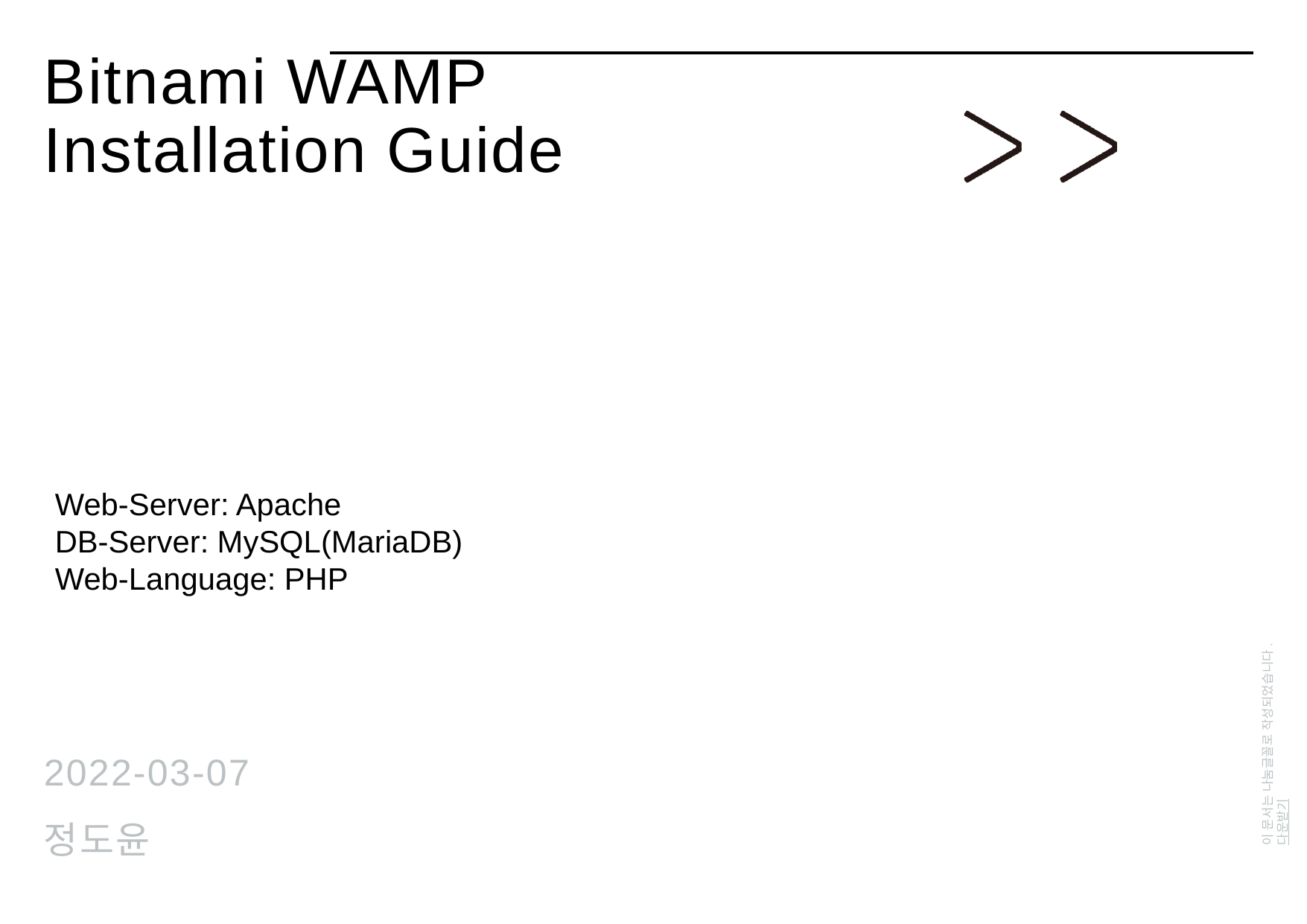

# Bitnami WAMP Installation Guide
Web-Server: Apache
DB-Server: MySQL(MariaDB)
Web-Language: PHP
이 문서는 나눔글꼴로 작성되었습니다. 다운받기
2022-03-07
정도윤